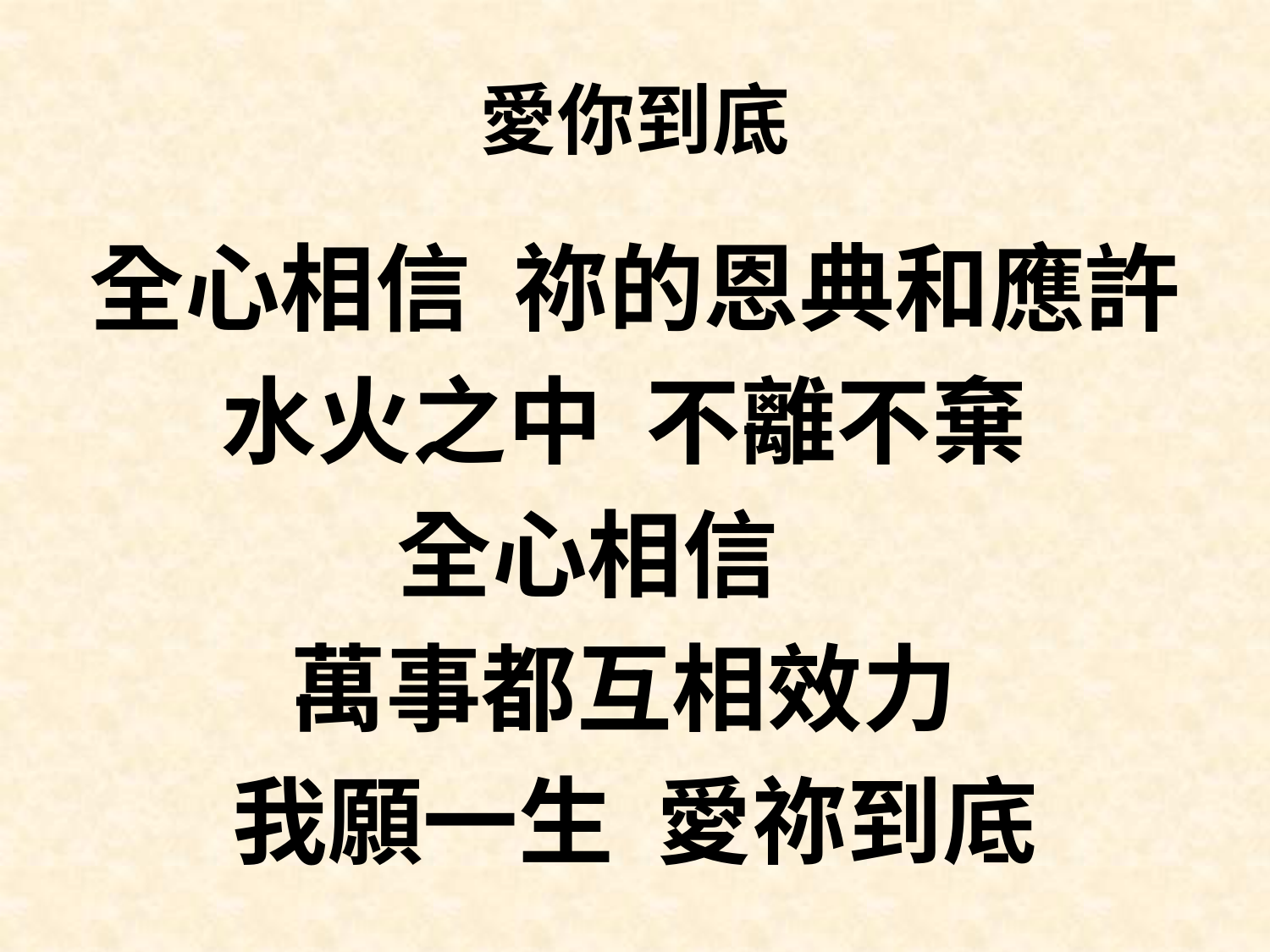

# 愛你到底
全心相信  祢的恩典和應許
水火之中  不離不棄
全心相信
萬事都互相效力
我願一生  愛祢到底